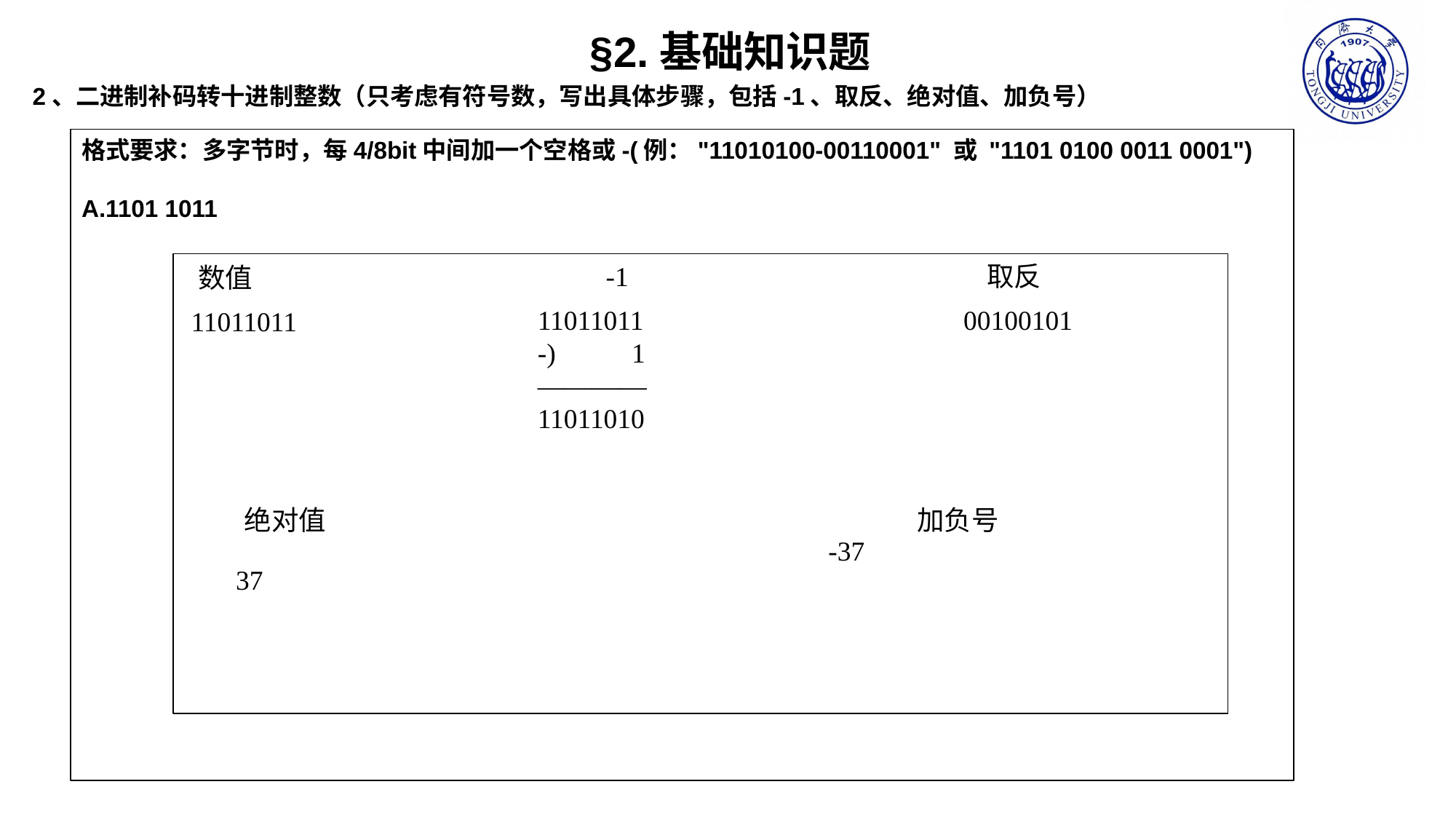

§2.基础知识题
2、二进制补码转十进制整数（只考虑有符号数，写出具体步骤，包括-1、取反、绝对值、加负号）
格式要求：多字节时，每4/8bit中间加一个空格或-(例："11010100-00110001" 或 "1101 0100 0011 0001")

A.1101 1011

-1
取反
数值
11011011
-)           1
————
11011010
00100101
11011011
绝对值
加负号
-37
37